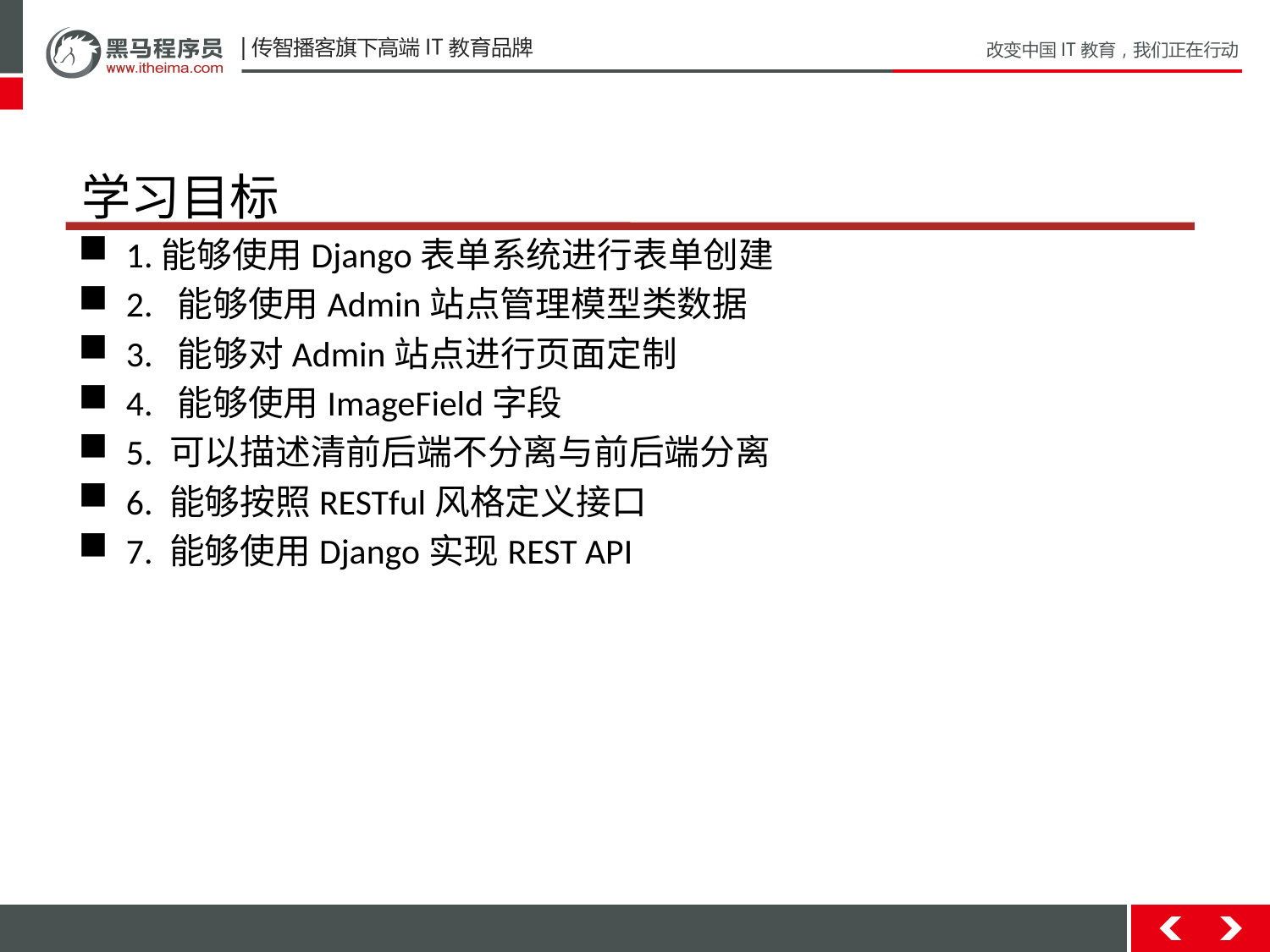

# 学习目标
1.能够使用Django表单系统进行表单创建
2.  能够使用Admin站点管理模型类数据
3.  能够对Admin站点进行页面定制
4.  能够使用ImageField字段
5. 可以描述清前后端不分离与前后端分离
6. 能够按照RESTful风格定义接口
7. 能够使用Django实现REST API